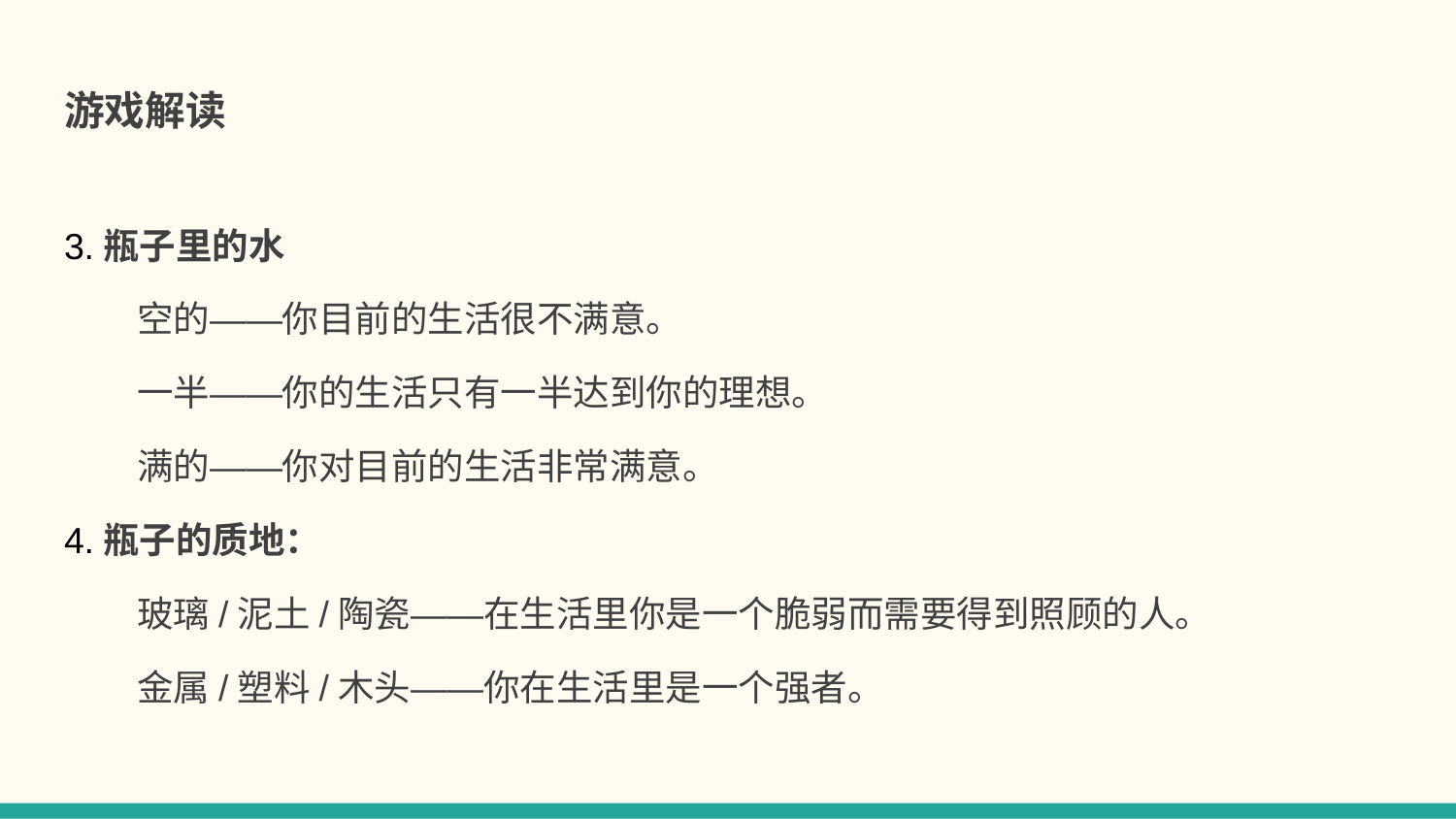

# 游戏解读
3.瓶子里的水
　　空的——你目前的生活很不满意。
　　一半——你的生活只有一半达到你的理想。
　　满的——你对目前的生活非常满意。
4.瓶子的质地：
　　玻璃/泥土/陶瓷——在生活里你是一个脆弱而需要得到照顾的人。
　　金属/塑料/木头——你在生活里是一个强者。